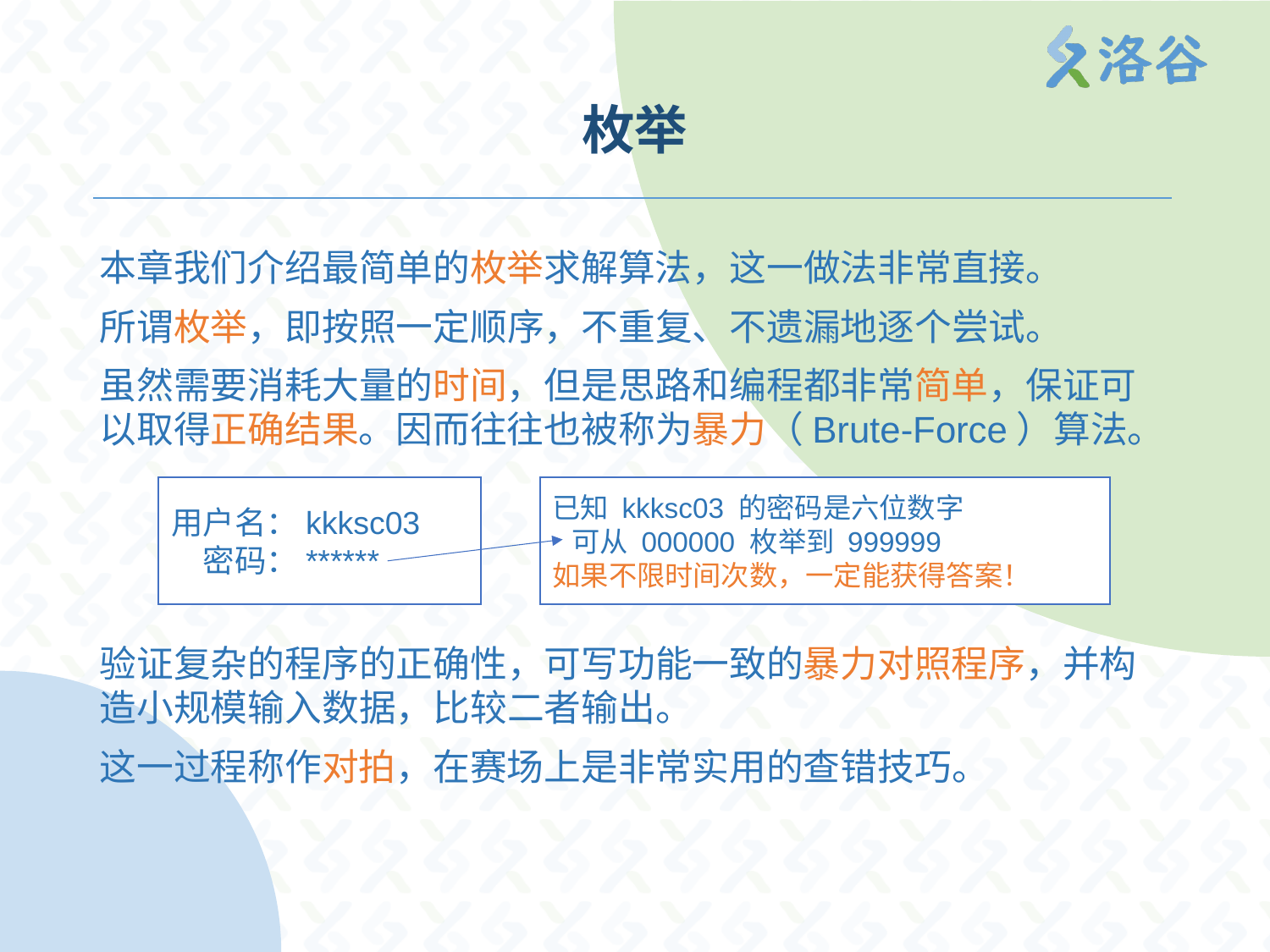

# 枚举
本章我们介绍最简单的枚举求解算法，这一做法非常直接。
所谓枚举，即按照一定顺序，不重复、不遗漏地逐个尝试。
虽然需要消耗大量的时间，但是思路和编程都非常简单，保证可以取得正确结果。因而往往也被称为暴力（Brute-Force）算法。

验证复杂的程序的正确性，可写功能一致的暴力对照程序，并构造小规模输入数据，比较二者输出。
这一过程称作对拍，在赛场上是非常实用的查错技巧。

用户名：kkksc03
　密码：******
已知 kkksc03 的密码是六位数字
  可从 000000 枚举到 999999
如果不限时间次数，一定能获得答案！